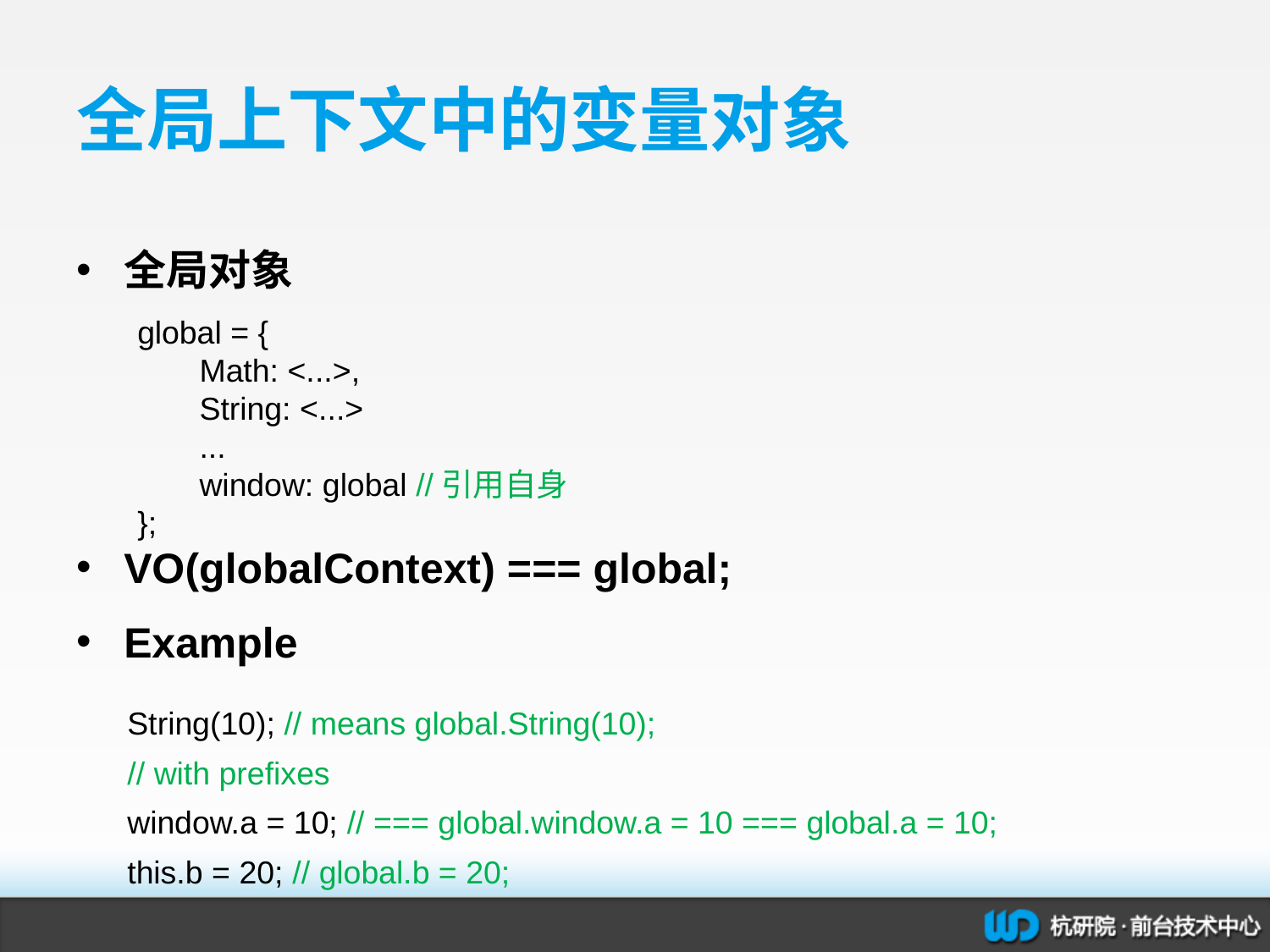

# 全局上下文中的变量对象
全局对象

VO(globalContext) === global;
Example

global = {
       Math: <...>,
       String: <...>
       ...
       window: global //引用自身
};
String(10); // means global.String(10);
// with prefixes
window.a = 10; // === global.window.a = 10 === global.a = 10;
this.b = 20; // global.b = 20;